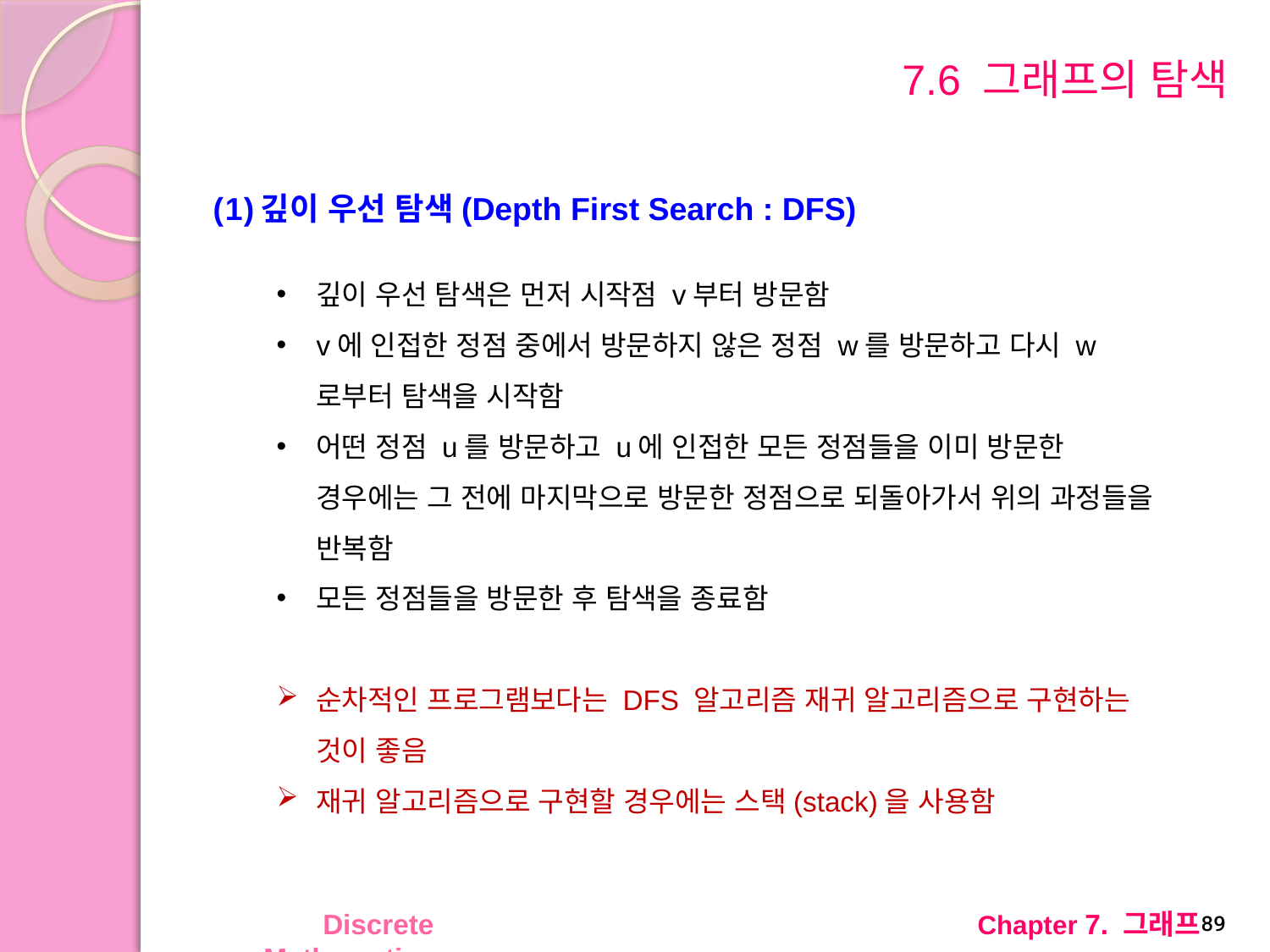

# 7.6 그래프의 탐색
깊이 우선 탐색(Depth First Search : DFS)

깊이 우선 탐색은 먼저 시작점 v부터 방문함
v에 인접한 정점 중에서 방문하지 않은 정점 w를 방문하고 다시 w로부터 탐색을 시작함
어떤 정점 u를 방문하고 u에 인접한 모든 정점들을 이미 방문한 경우에는 그 전에 마지막으로 방문한 정점으로 되돌아가서 위의 과정들을 반복함
모든 정점들을 방문한 후 탐색을 종료함

순차적인 프로그램보다는 DFS 알고리즘 재귀 알고리즘으로 구현하는 것이 좋음
재귀 알고리즘으로 구현할 경우에는 스택(stack)을 사용함
Discrete Mathematics
Chapter 7. 그래프
89